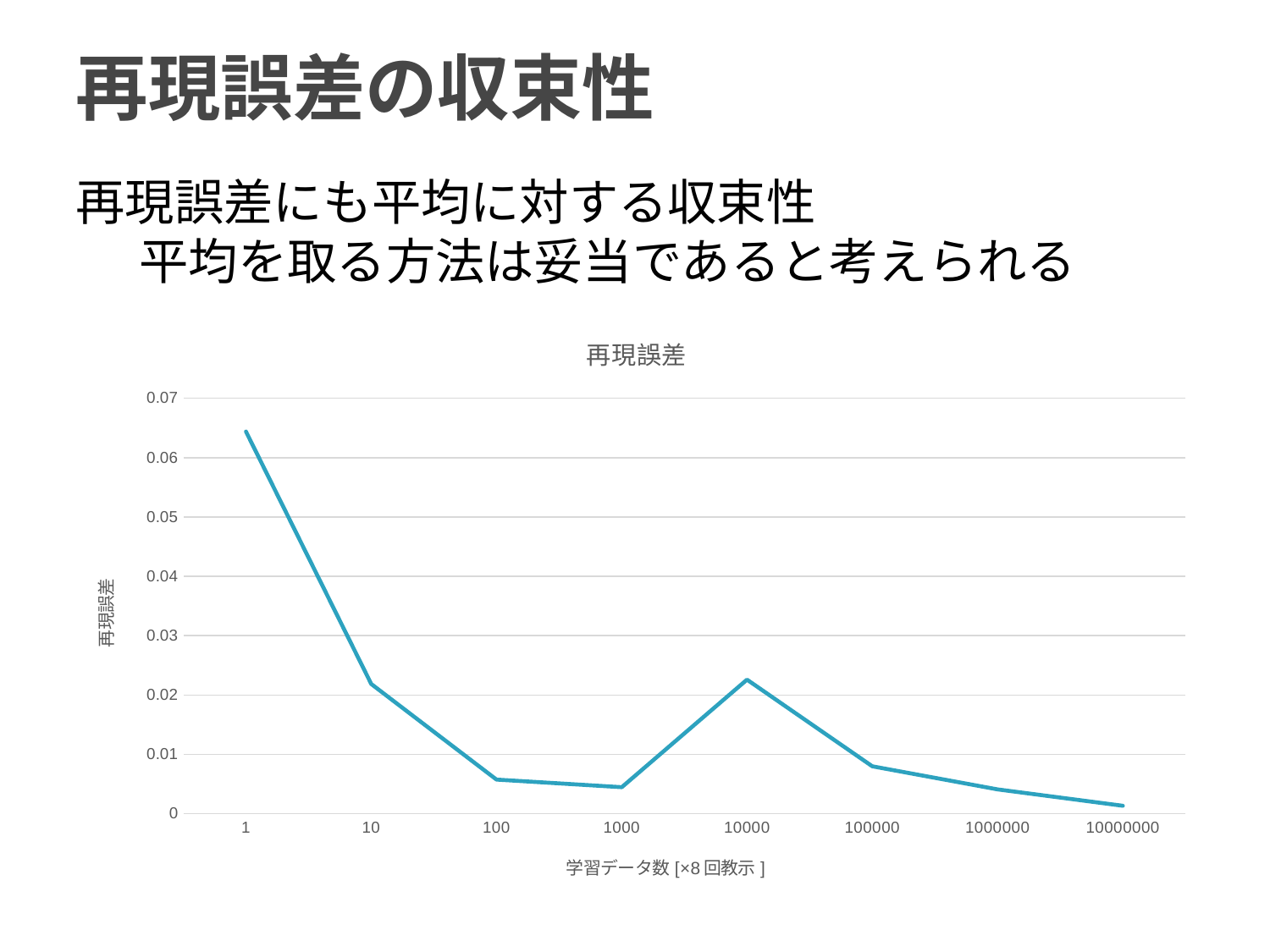

# 再現誤差の収束性
再現誤差にも平均に対する収束性
平均を取る方法は妥当であると考えられる

### Chart:

| Category | 再現誤差 |
|---|---|
| 1 | 0.06440608111399868 |
| 10 | 0.021850257353484392 |
| 100 | 0.0057376353647367005 |
| 1000 | 0.004460178648615554 |
| 10000 | 0.02258133448368362 |
| 100000 | 0.007977134974386195 |
| 1000000 | 0.004090082722365406 |
| 10000000 | 0.001322856794991054 |